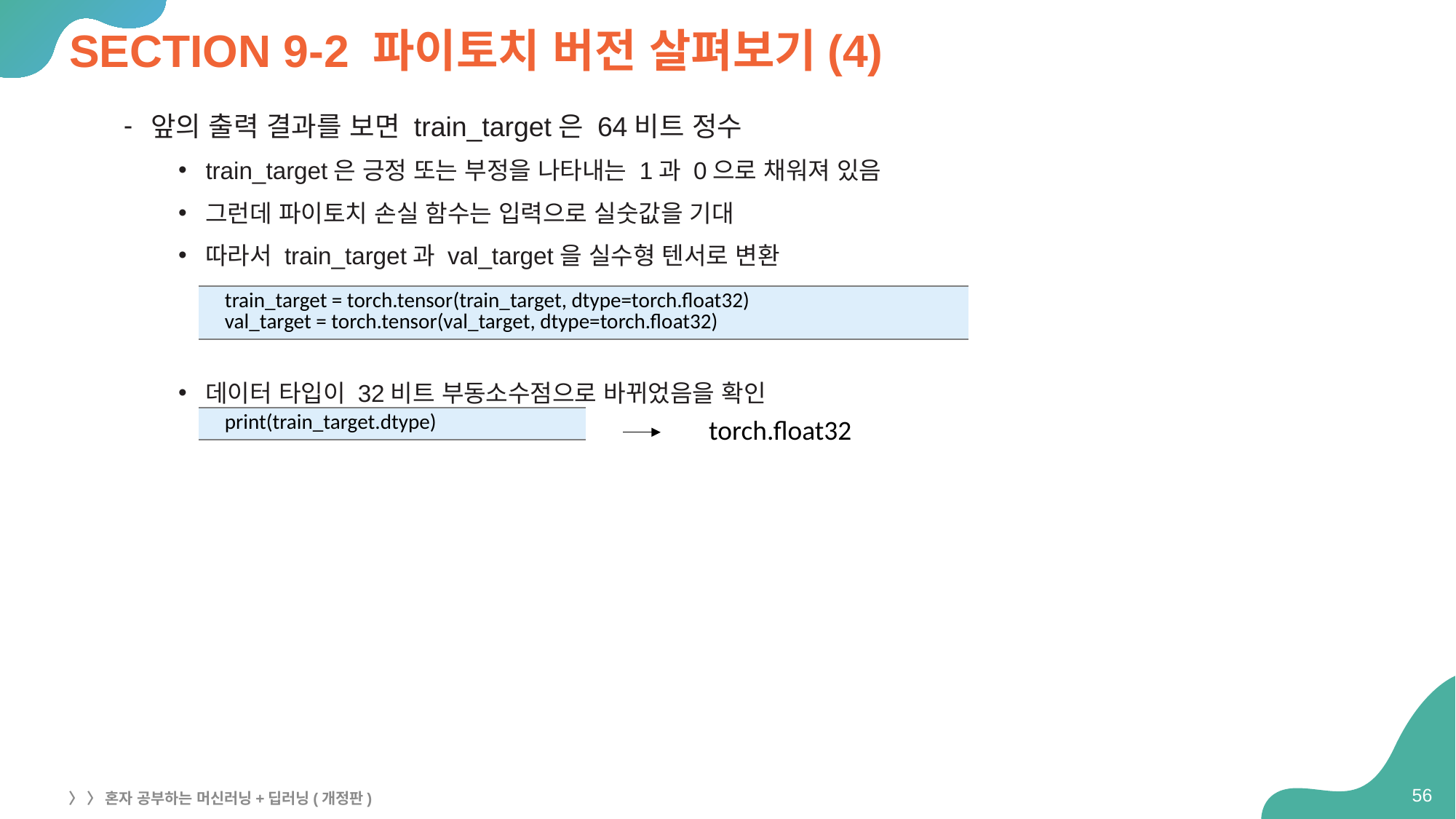

# SECTION 9-2 파이토치 버전 살펴보기(4)
앞의 출력 결과를 보면 train_target은 64비트 정수
train_target은 긍정 또는 부정을 나타내는 1과 0으로 채워져 있음
그런데 파이토치 손실 함수는 입력으로 실숫값을 기대
따라서 train_target과 val_target을 실수형 텐서로 변환

데이터 타입이 32비트 부동소수점으로 바뀌었음을 확인
| train\_target = torch.tensor(train\_target, dtype=torch.float32) val\_target = torch.tensor(val\_target, dtype=torch.float32) |
| --- |
| print(train\_target.dtype) |
| --- |
torch.float32
56
〉 〉 혼자 공부하는 머신러닝+딥러닝(개정판)